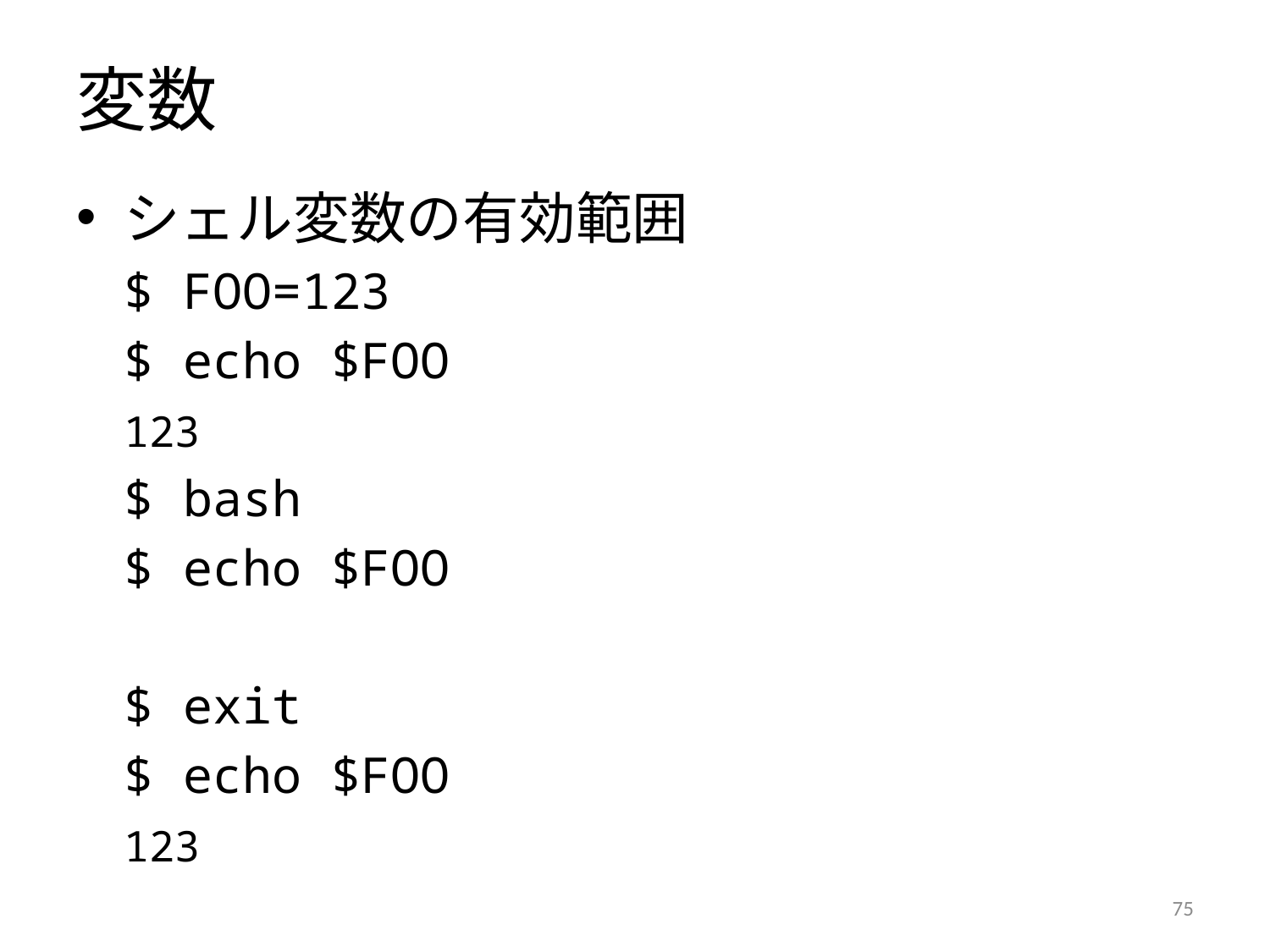

# 変数
シェル変数の有効範囲
	$ FOO=123
	$ echo $FOO
	123
	$ bash
	$ echo $FOO

	$ exit
	$ echo $FOO
	123
75